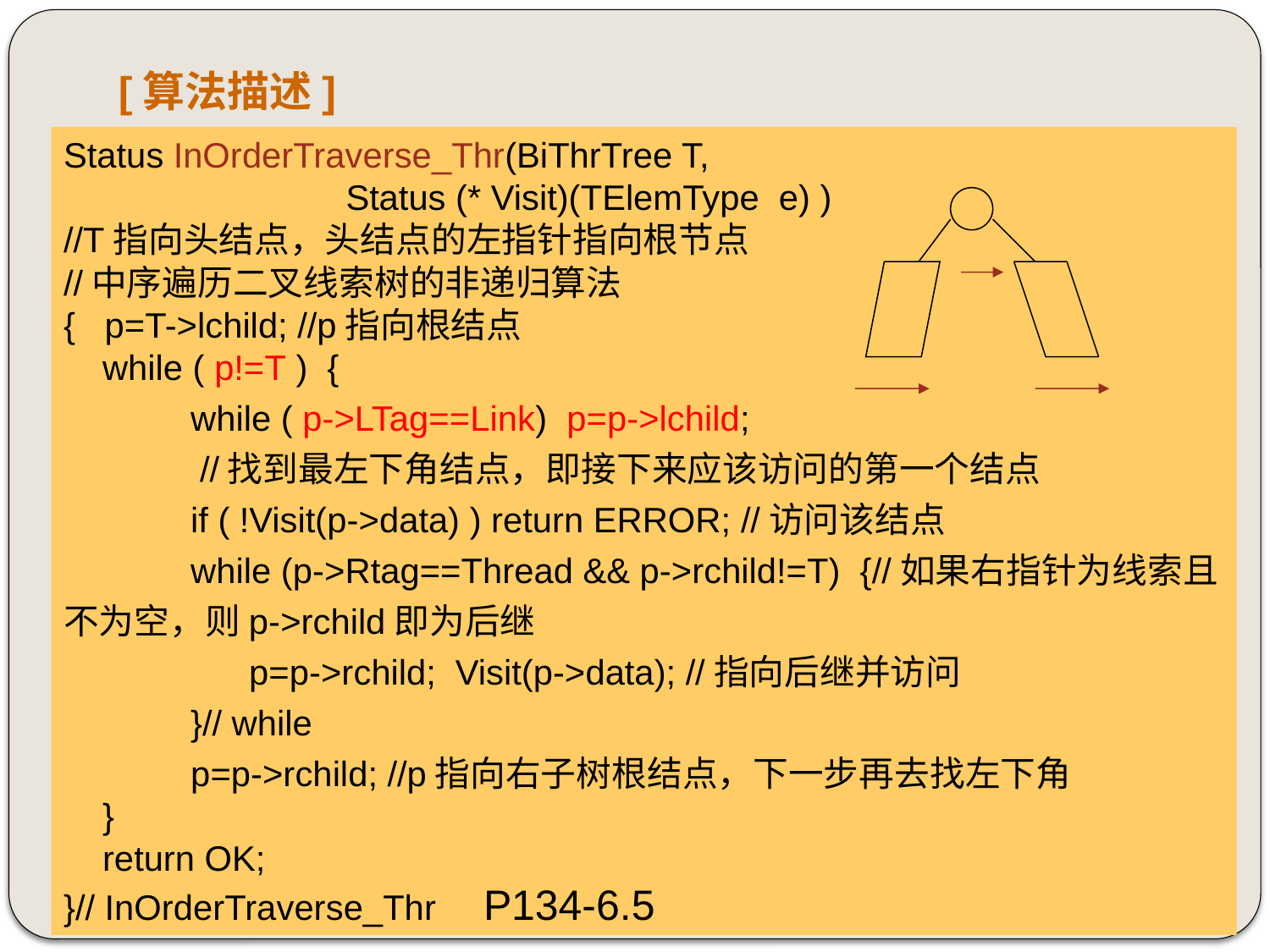

[算法描述]
Status InOrderTraverse_Thr(BiThrTree T,
                             Status (* Visit)(TElemType  e) )
//T指向头结点，头结点的左指针指向根节点
//中序遍历二叉线索树的非递归算法
{   p=T->lchild; //p指向根结点
    while ( p!=T )  {
	while ( p->LTag==Link)  p=p->lchild;
              //找到最左下角结点，即接下来应该访问的第一个结点
	if ( !Visit(p->data) ) return ERROR; //访问该结点
	while (p->Rtag==Thread && p->rchild!=T)  {//如果右指针为线索且不为空，则p->rchild即为后继
	      p=p->rchild;  Visit(p->data); //指向后继并访问
	}// while
	p=p->rchild; //p指向右子树根结点，下一步再去找左下角
    }
    return OK;
}// InOrderTraverse_Thr    P134-6.5